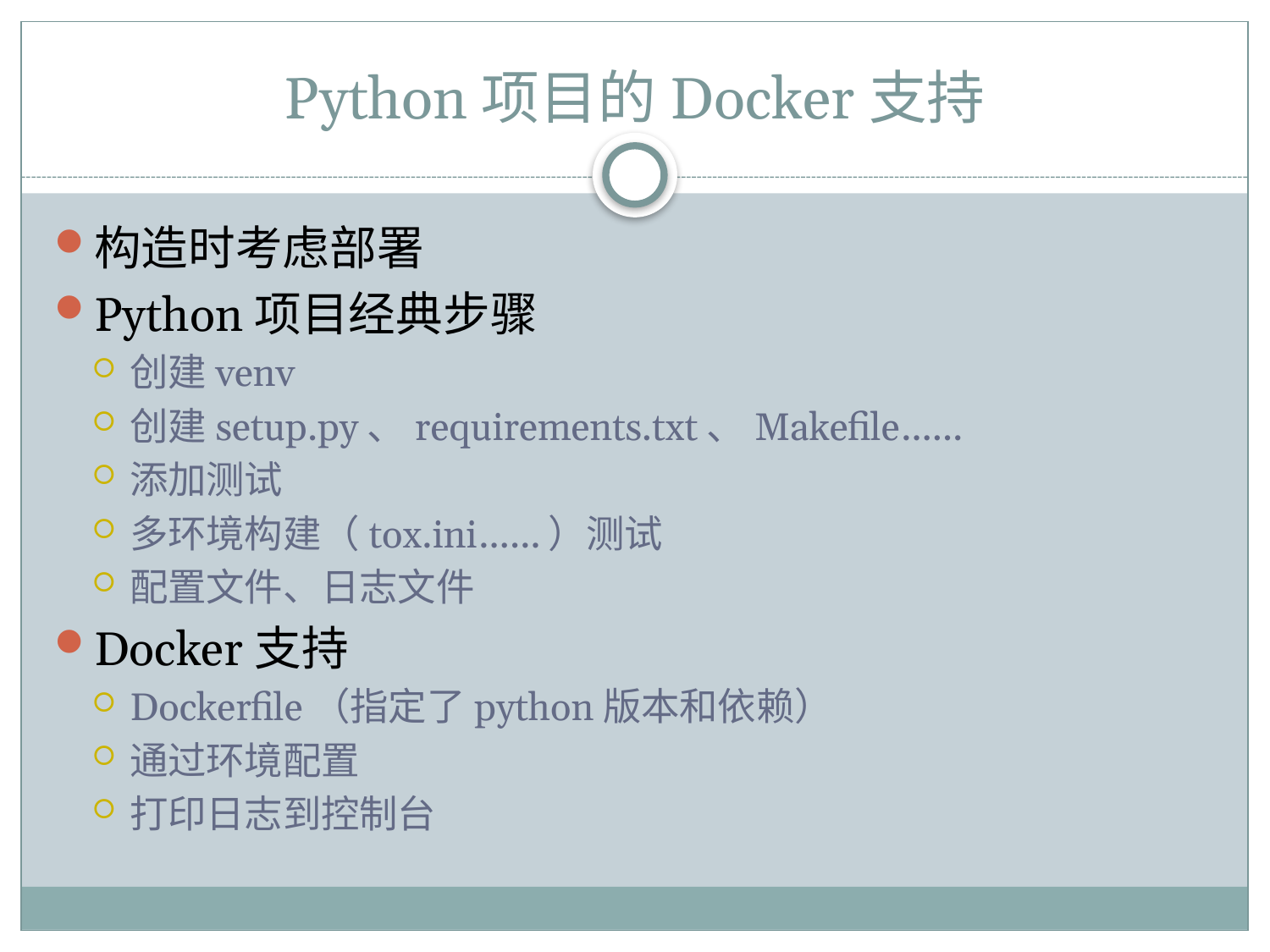

# Python项目的Docker支持
构造时考虑部署
Python项目经典步骤
创建venv
创建setup.py、requirements.txt、Makefile……
添加测试
多环境构建（tox.ini……）测试
配置文件、日志文件
Docker支持
Dockerfile（指定了python版本和依赖）
通过环境配置
打印日志到控制台